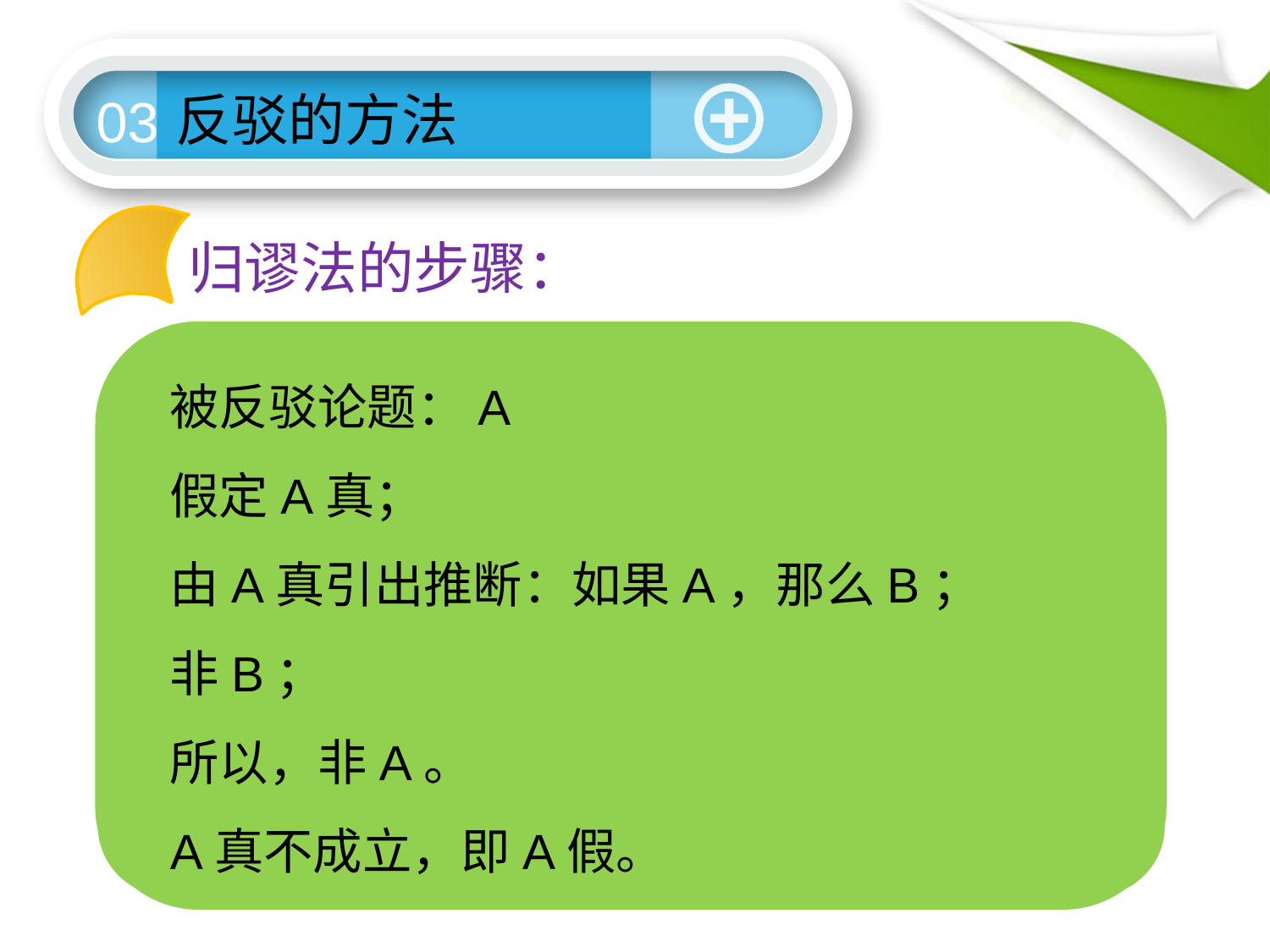

反驳的方法
03

归谬法的步骤：

被反驳论题：A
假定A真；
由A真引出推断：如果A，那么B；
非B；
所以，非A。
A真不成立，即A假。

A  —  B
B  —  A